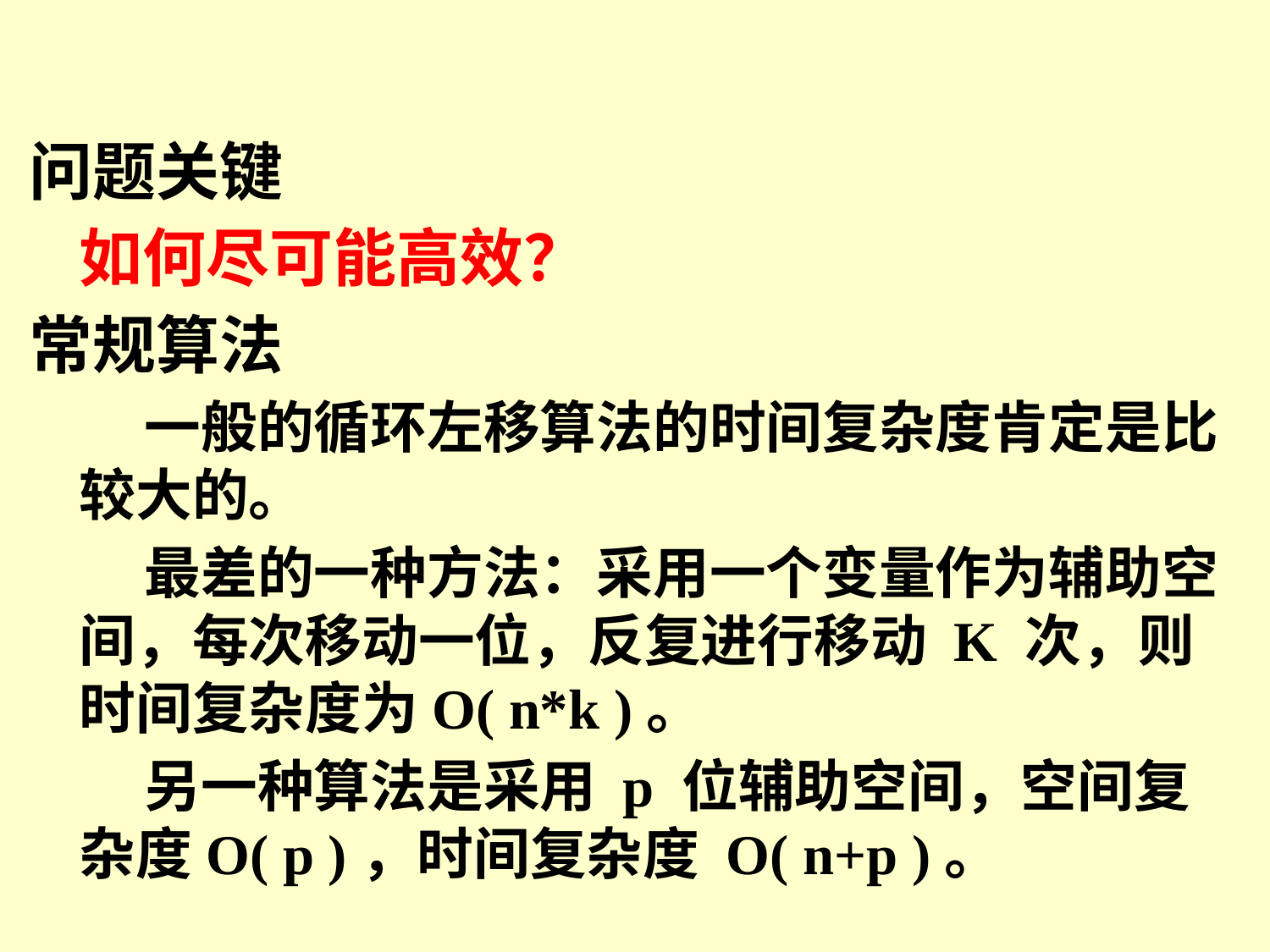

问题关键
	如何尽可能高效？
常规算法
	    一般的循环左移算法的时间复杂度肯定是比较大的。
	    最差的一种方法：采用一个变量作为辅助空间，每次移动一位，反复进行移动 K 次，则时间复杂度为O( n*k )。
	    另一种算法是采用 p 位辅助空间，空间复杂度O( p )，时间复杂度 O( n+p )。